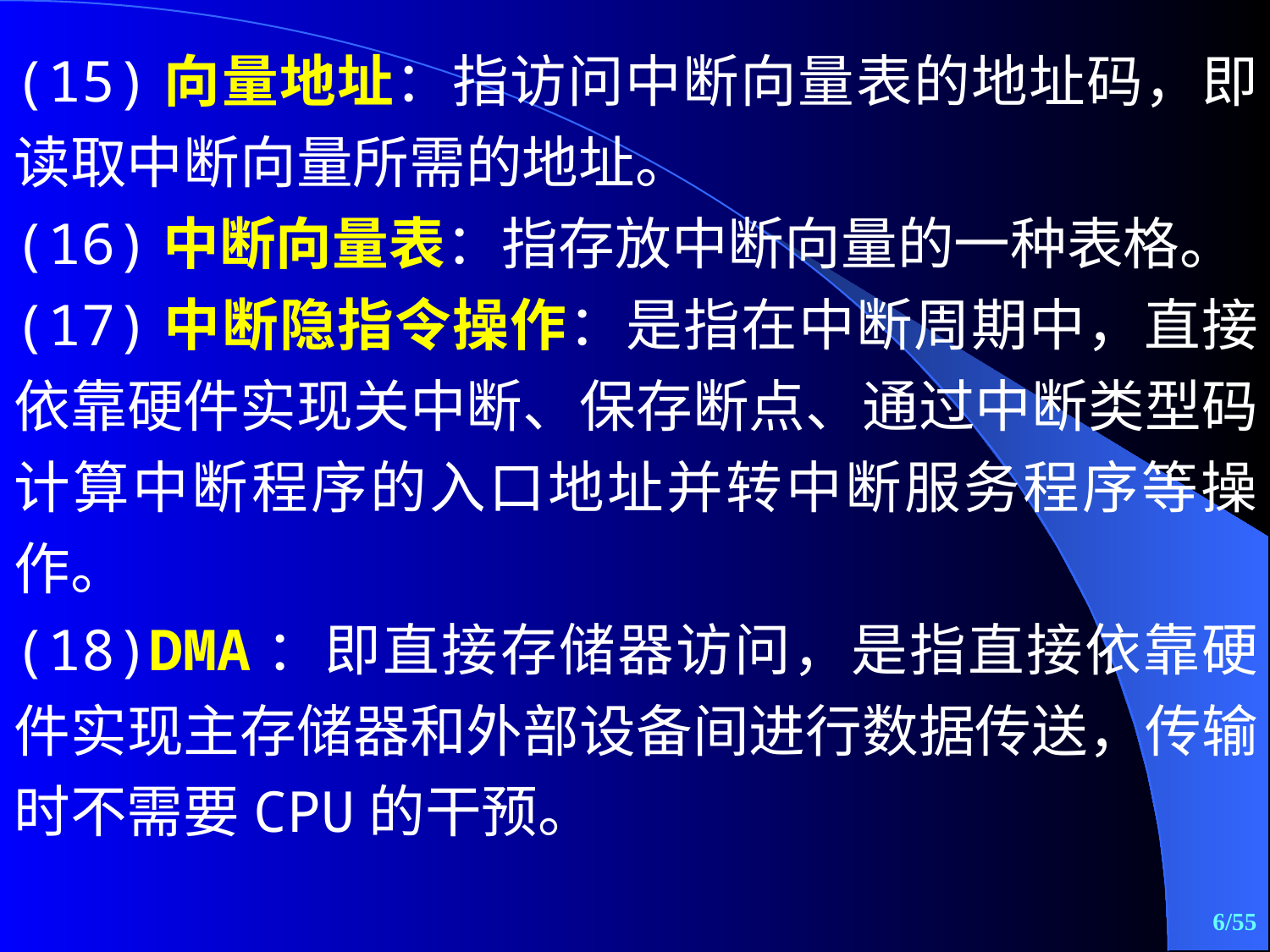

(15)向量地址：指访问中断向量表的地址码，即读取中断向量所需的地址。
(16)中断向量表：指存放中断向量的一种表格。
(17)中断隐指令操作：是指在中断周期中，直接依靠硬件实现关中断、保存断点、通过中断类型码计算中断程序的入口地址并转中断服务程序等操作。
(18)DMA：即直接存储器访问，是指直接依靠硬件实现主存储器和外部设备间进行数据传送，传输时不需要CPU的干预。
6/55